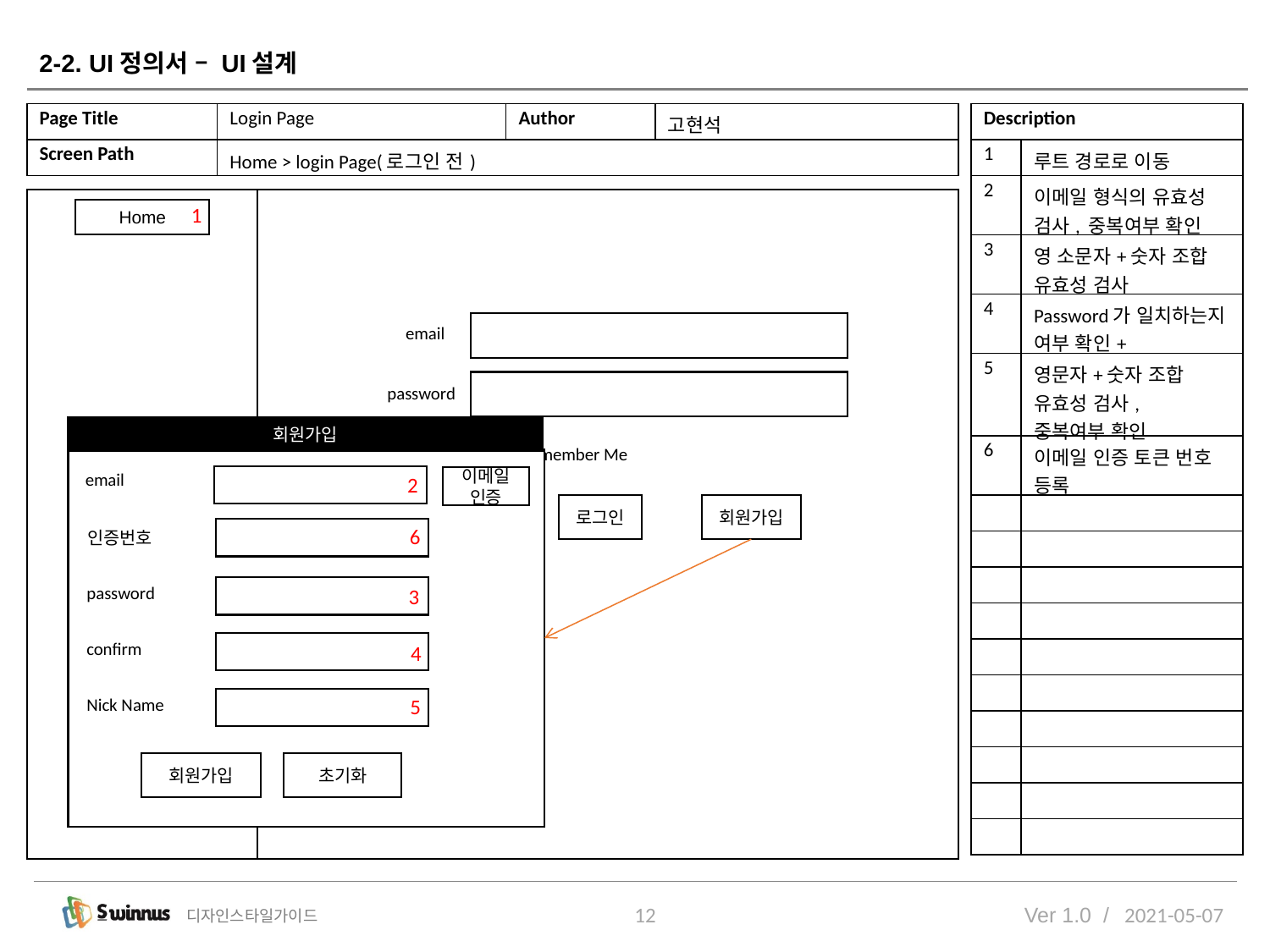

2-2. UI정의서 – UI설계
| Page Title | Login Page | Author | 고현석 |
| --- | --- | --- | --- |
| Screen Path | Home > login Page(로그인 전) |  |  |
| Description |  |
| --- | --- |
| 1 | 루트 경로로 이동 |
| 2 | 이메일 형식의 유효성 검사, 중복여부 확인 |
| 3 | 영 소문자+숫자 조합 유효성 검사 |
| 4 | Password가 일치하는지 여부 확인+ |
| 5 | 영문자+숫자 조합 유효성 검사, 중복여부 확인 |
| 6 | 이메일 인증 토큰 번호 등록 |
|  |  |
|  |  |
|  |  |
|  |  |
|  |  |
|  |  |
|  |  |
|  |  |
|  |  |
|  |  |

1
Home

email

password
회원가입
Remember Me

email
2

이메일 인증
로그인
회원가입
6

인증번호
password

3
confirm

4
5
Nick Name

회원가입
초기화
Ver 1.0  /
2021-05-07
디자인스타일가이드